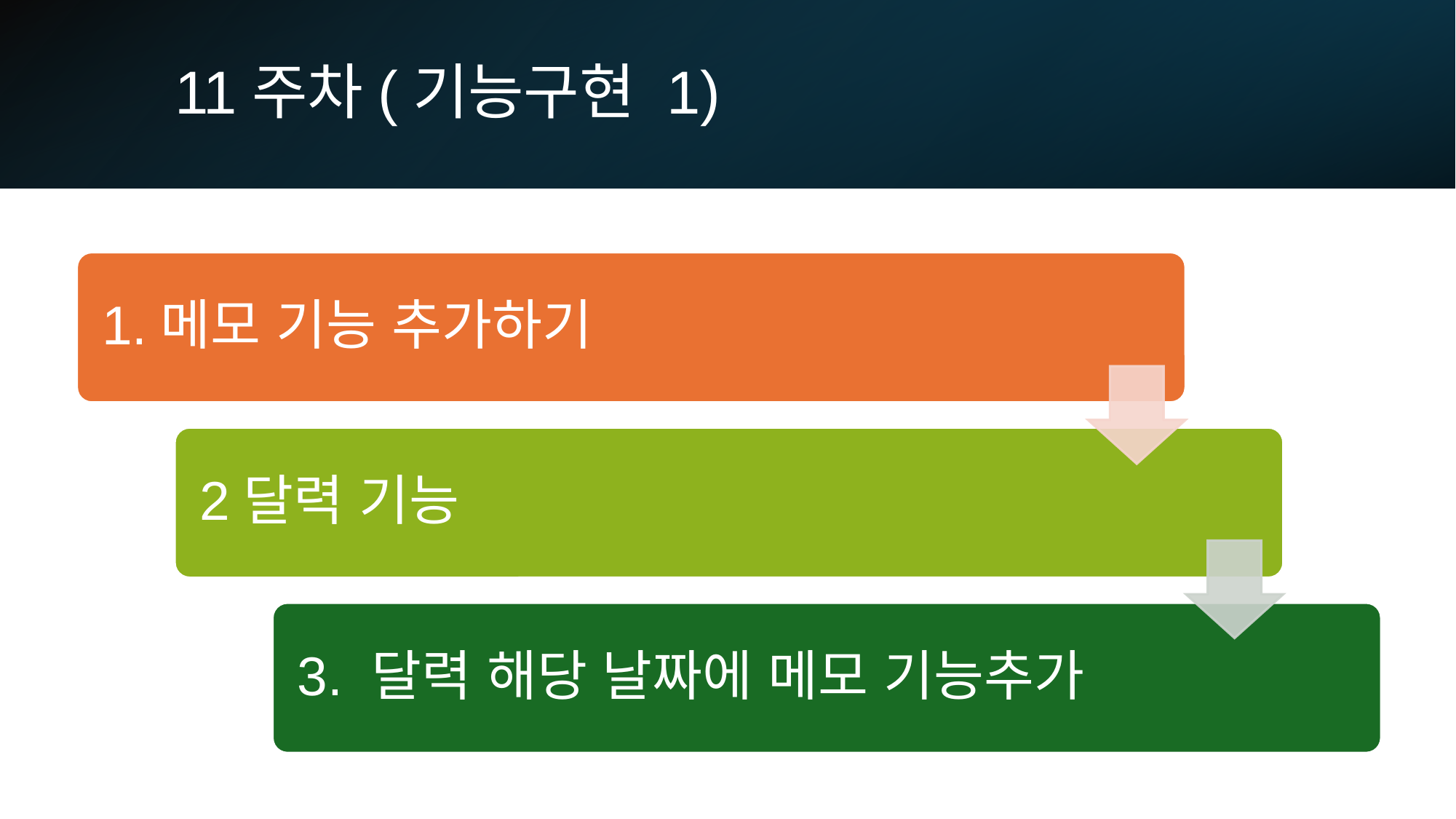

# 11주차(기능구현 1)
1.메모 기능 추가하기
2달력 기능
3. 달력 해당 날짜에 메모 기능추가